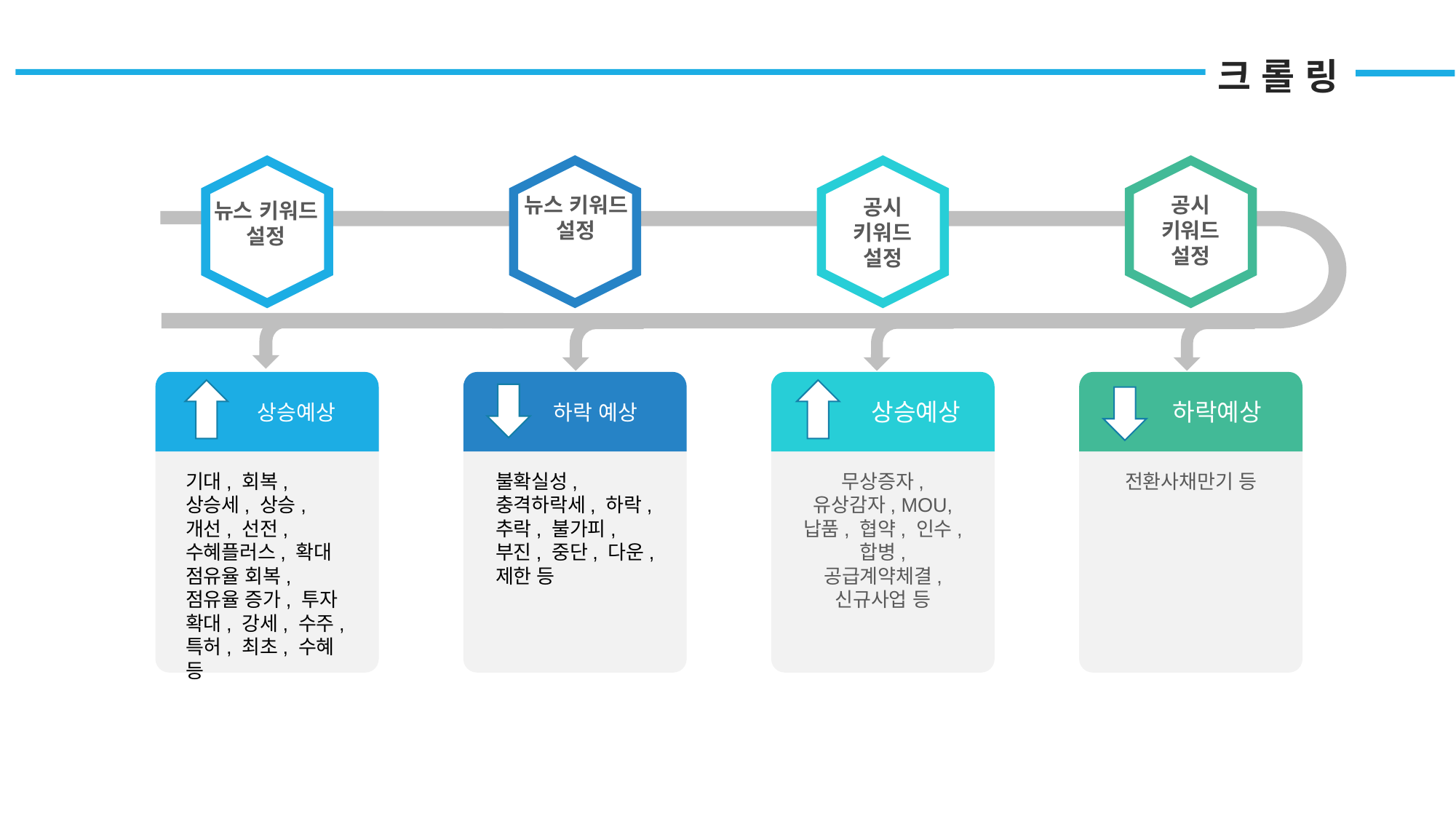

크 롤 링

뉴스 키워드
설정
공시
키워드
설정
공시
키워드
설정
뉴스 키워드
설정

         상승예상

      하락 예상

         상승예상

       하락예상
기대, 회복, 상승세, 상승, 개선, 선전,
수혜플러스, 확대
점유율 회복, 점유율 증가, 투자 확대, 강세, 수주, 특허, 최초, 수혜 등

무상증자, 유상감자, MOU, 납품, 협약, 인수, 합병, 공급계약체결, 신규사업 등
전환사채만기 등
불확실성, 충격하락세, 하락, 추락, 불가피, 부진, 중단, 다운, 제한 등